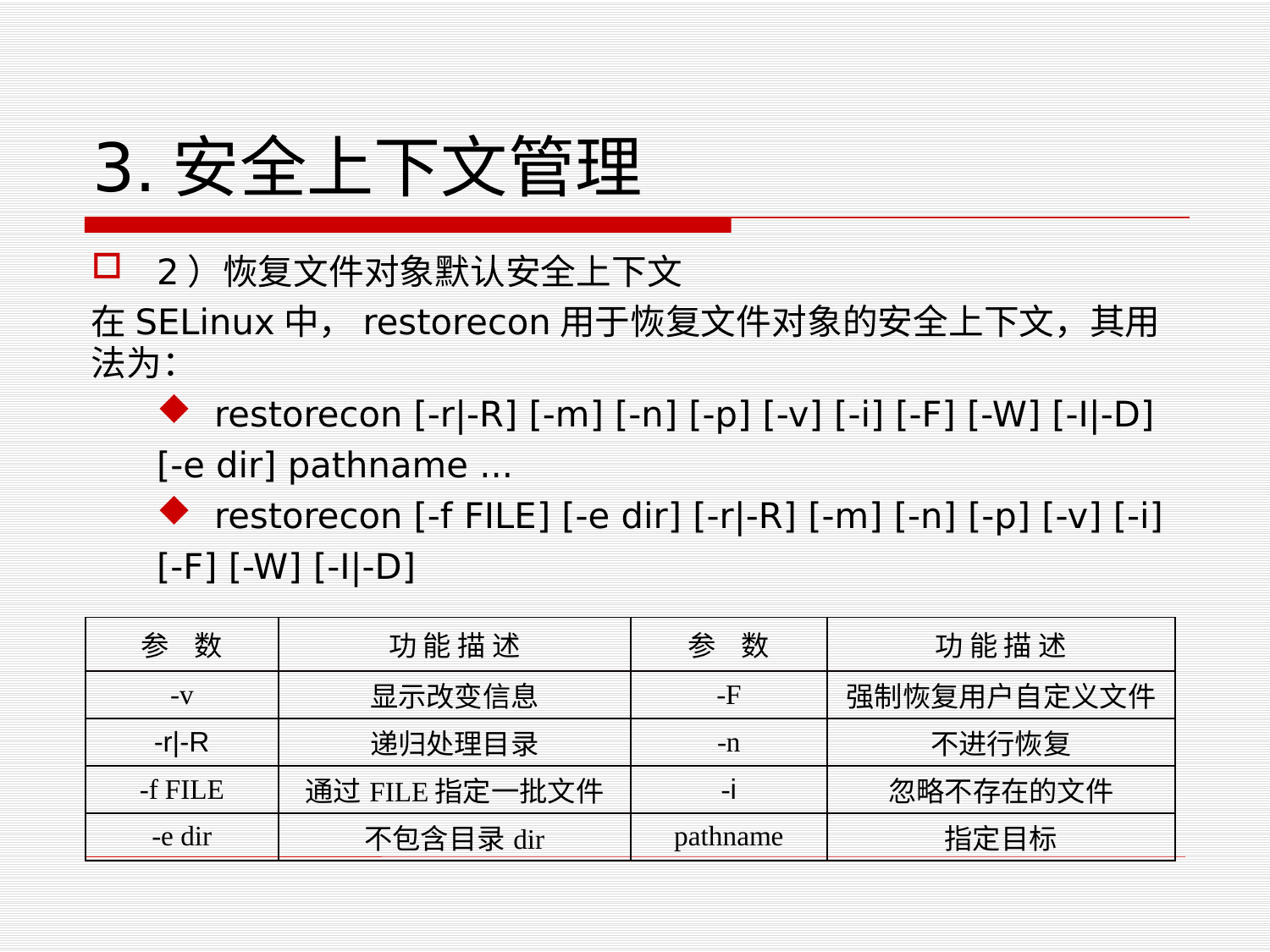

# 3.安全上下文管理
2）恢复文件对象默认安全上下文
在SELinux中，restorecon用于恢复文件对象的安全上下文，其用法为：
  restorecon [-r|-R] [-m] [-n] [-p] [-v] [-i] [-F] [-W] [-I|-D] [-e dir] pathname ...
  restorecon [-f FILE] [-e dir] [-r|-R] [-m] [-n] [-p] [-v] [-i] [-F] [-W] [-I|-D]

| 参 数 | 功 能 描 述 | 参 数 | 功 能 描 述 |
| --- | --- | --- | --- |
| -v | 显示改变信息 | -F | 强制恢复用户自定义文件 |
| -r|-R | 递归处理目录 | -n | 不进行恢复 |
| -f FILE | 通过FILE指定一批文件 | -i | 忽略不存在的文件 |
| -e dir | 不包含目录dir | pathname | 指定目标 |